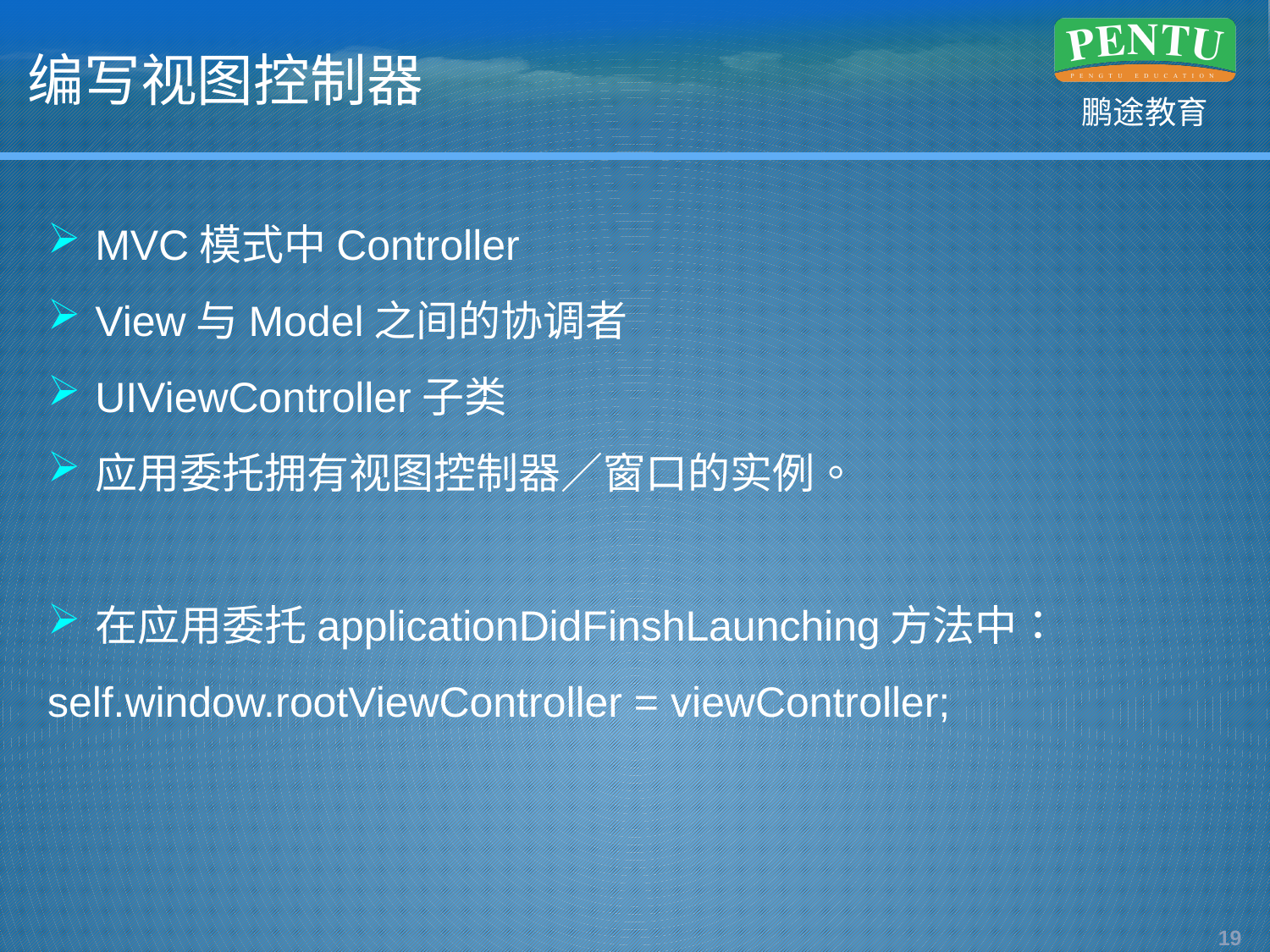

# 编写视图控制器
MVC模式中Controller
View与Model之间的协调者
UIViewController子类
应用委托拥有视图控制器／窗口的实例。

在应用委托applicationDidFinshLaunching方法中：
self.window.rootViewController = viewController;
19